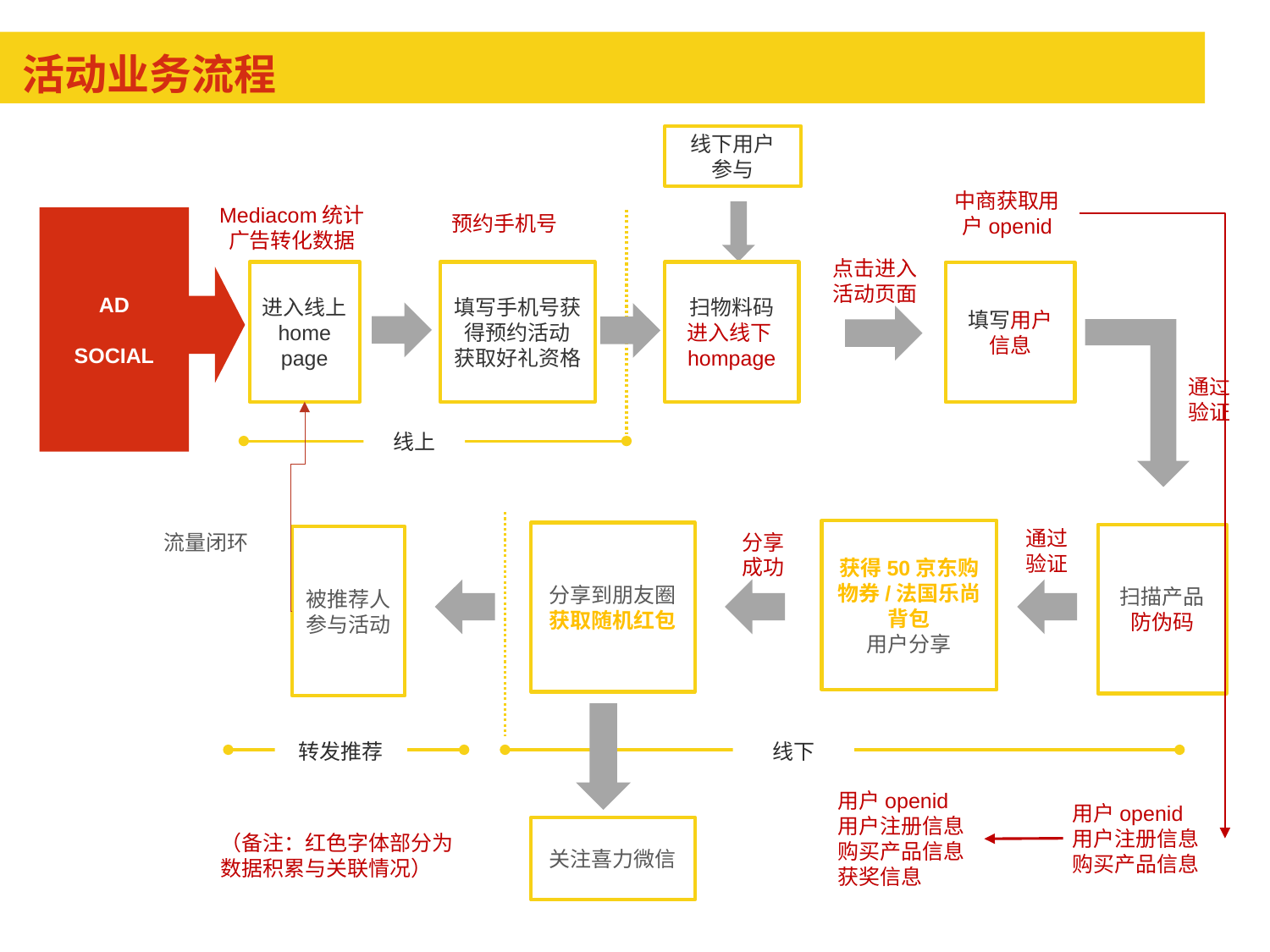

# 活动业务流程
线下用户
参与
中商获取用户openid
预约手机号
Mediacom统计广告转化数据
AD

SOCIAL

点击进入活动页面
扫物料码
进入线下hompage
进入线上home
page
填写手机号获得预约活动
获取好礼资格
填写用户信息

通过验证
线上
通过验证
获得50京东购物券/法国乐尚背包
用户分享
分享到朋友圈
获取随机红包
分享成功
扫描产品防伪码
流量闭环
被推荐人参与活动

转发推荐
线下
用户openid
用户注册信息
购买产品信息
获奖信息
用户openid
用户注册信息
购买产品信息
（备注：红色字体部分为数据积累与关联情况）
关注喜力微信